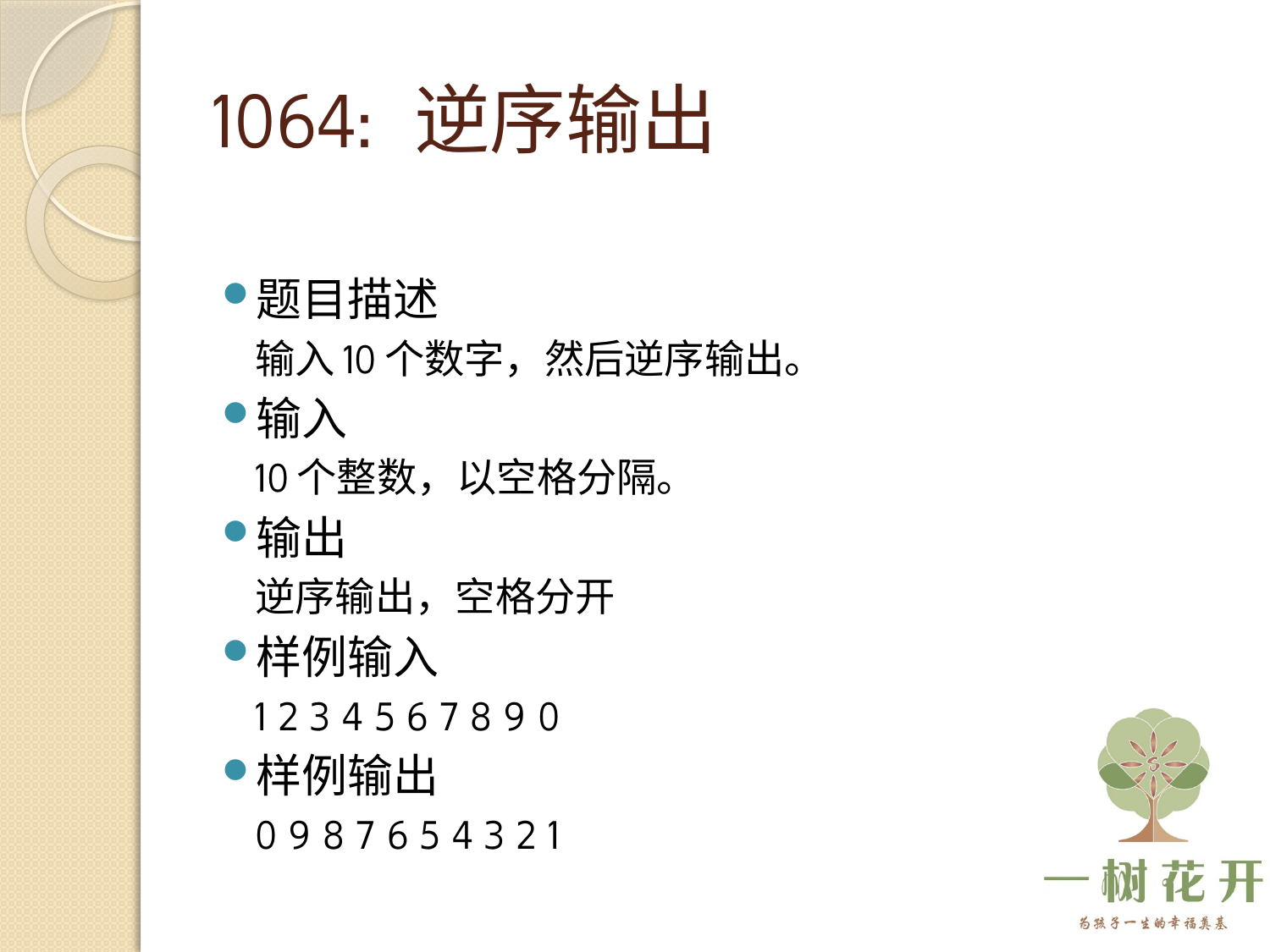

# 1064: 逆序输出

题目描述
输入10个数字，然后逆序输出。
输入
10个整数，以空格分隔。
输出
逆序输出，空格分开
样例输入
1 2 3 4 5 6 7 8 9 0
样例输出
0 9 8 7 6 5 4 3 2 1